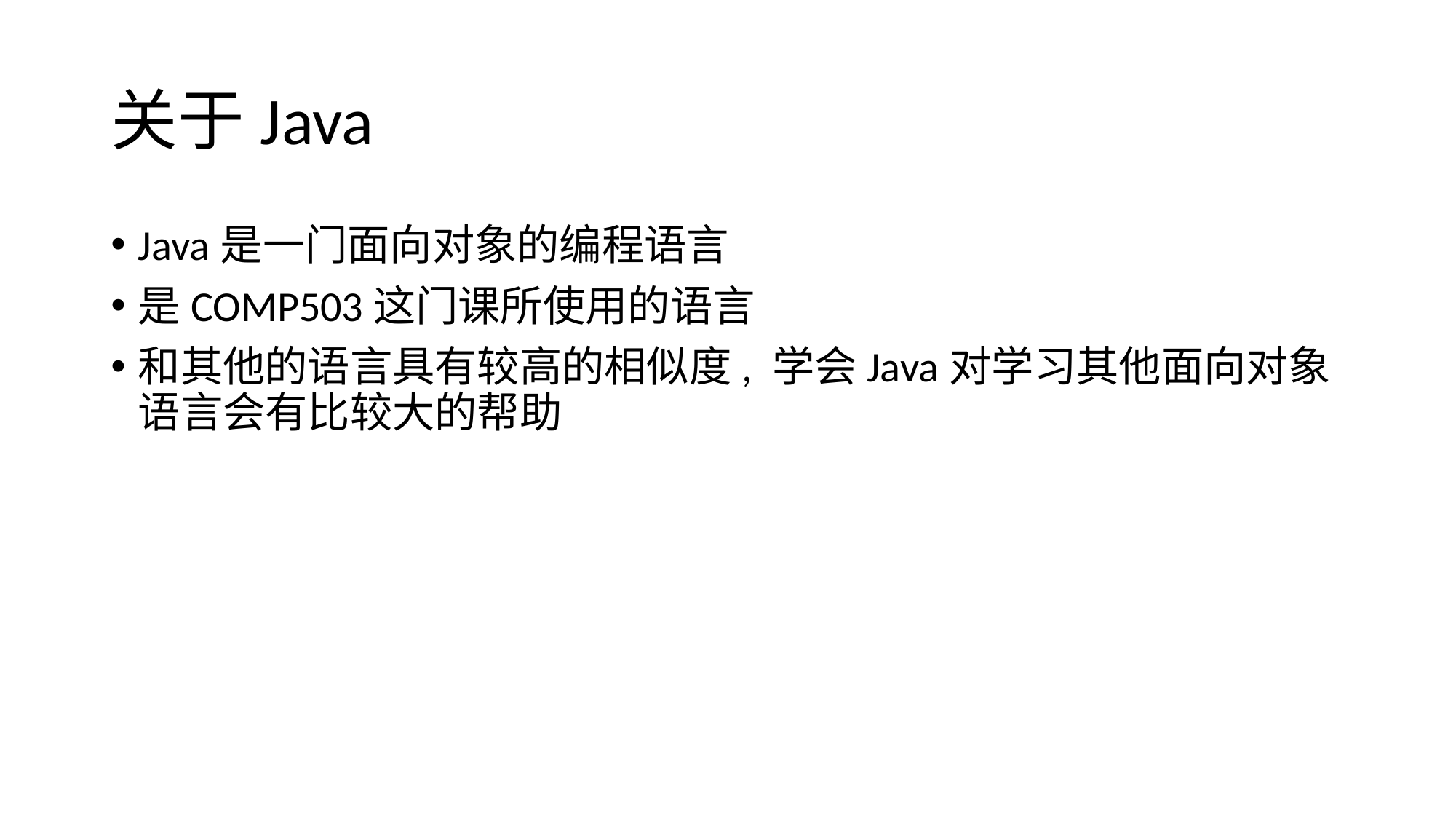

# 关于Java
Java是一门面向对象的编程语言
是COMP503这门课所使用的语言
和其他的语言具有较高的相似度, 学会Java对学习其他面向对象语言会有比较大的帮助